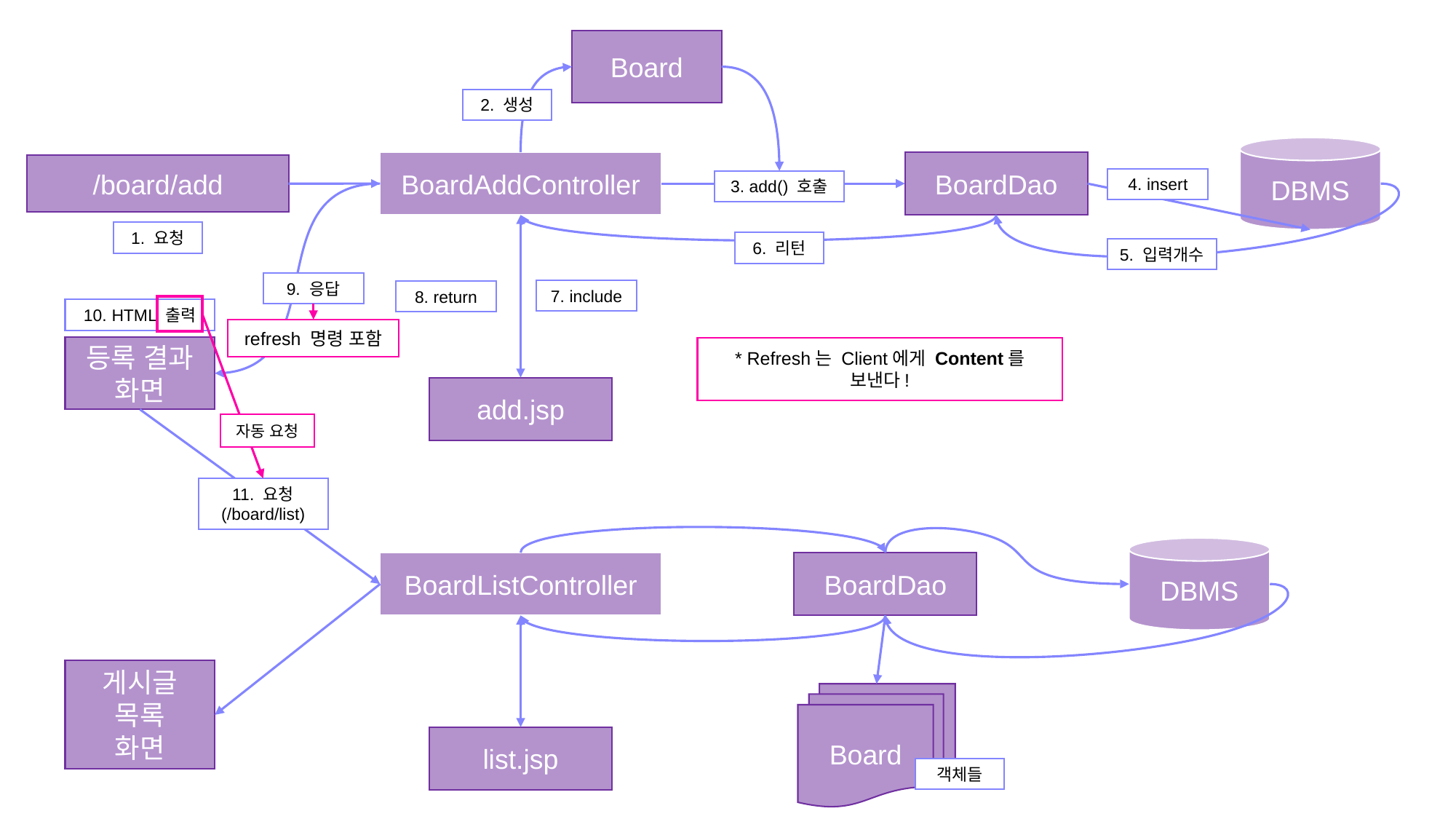

Board
2. 생성
DBMS
BoardDao
BoardAddController
/board/add
4. insert
3. add() 호출
1. 요청
6. 리턴
5. 입력개수
9. 응답
7. include
8. return

10. HTML 출력
refresh 명령 포함
등록 결과
화면
* Refresh는 Client에게 Content를 보낸다!
add.jsp
자동 요청
11. 요청
(/board/list)
DBMS
BoardDao
BoardListController
게시글
목록
화면
Board
list.jsp
객체들